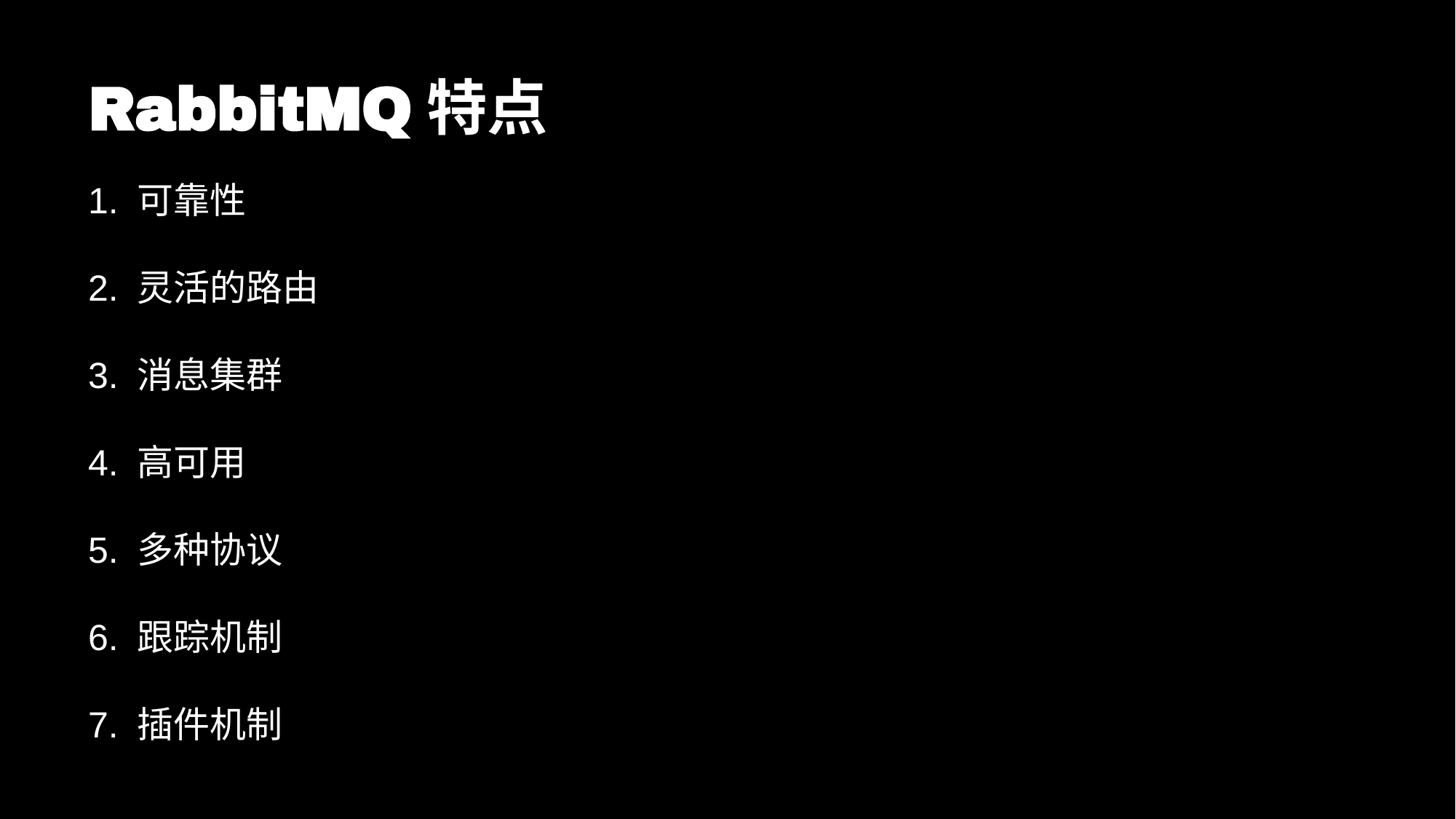

# RabbitMQ特点
1. 可靠性

2. 灵活的路由

3. 消息集群

4. 高可用

5. 多种协议

6. 跟踪机制

7. 插件机制